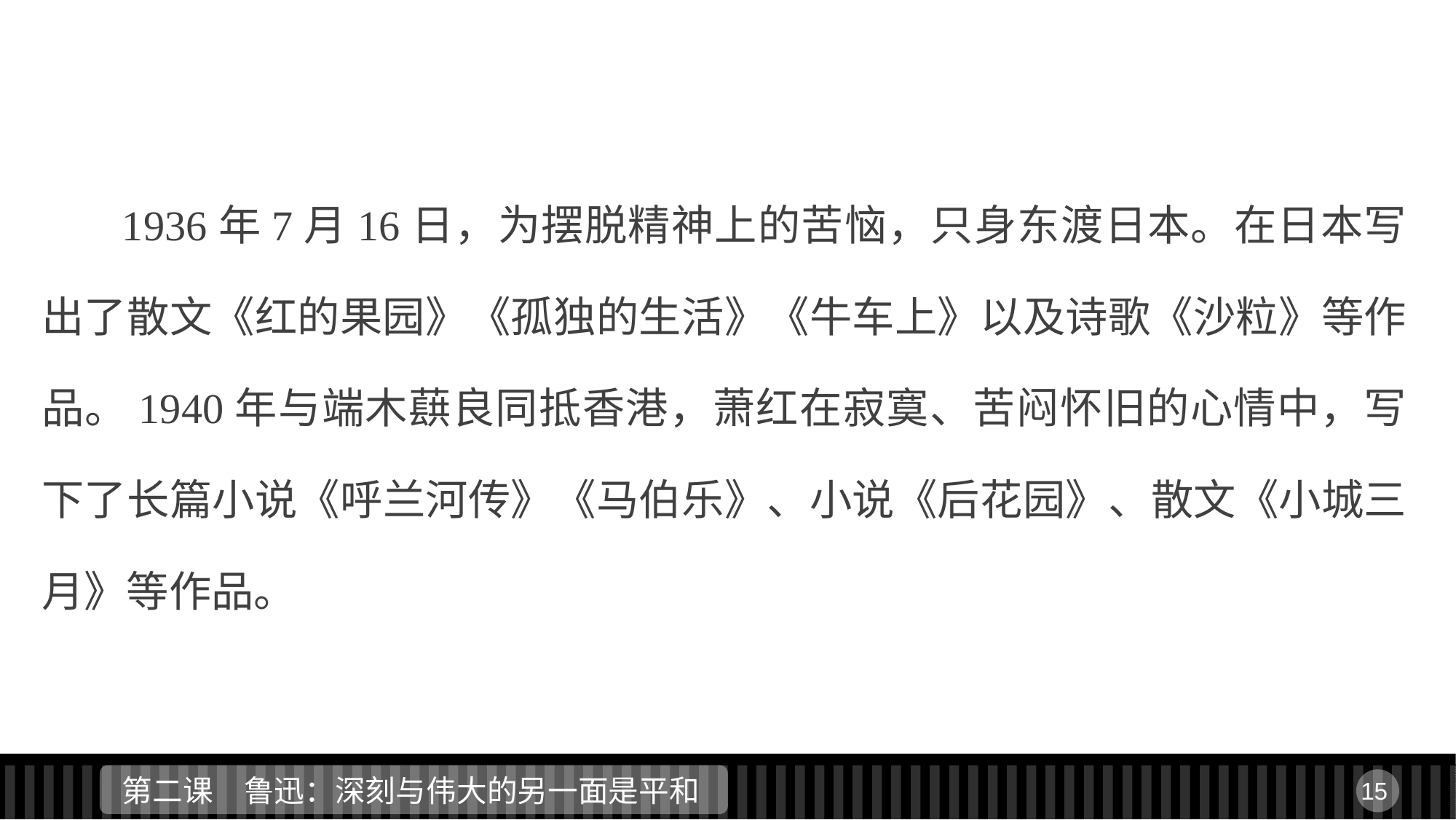

1936年7月16日，为摆脱精神上的苦恼，只身东渡日本。在日本写出了散文《红的果园》《孤独的生活》《牛车上》以及诗歌《沙粒》等作品。1940年与端木蕻良同抵香港，萧红在寂寞、苦闷怀旧的心情中，写下了长篇小说《呼兰河传》《马伯乐》、小说《后花园》、散文《小城三月》等作品。